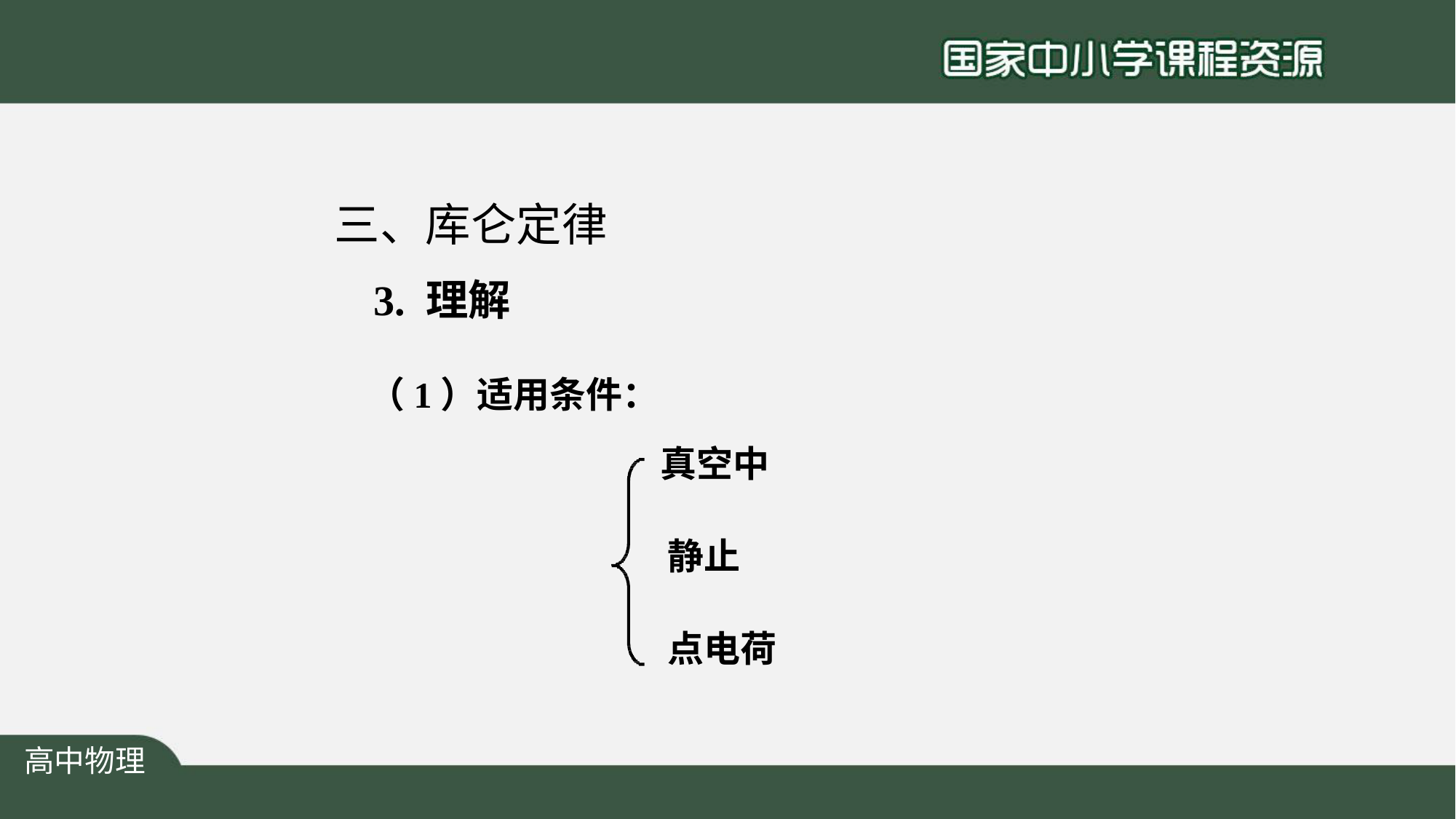

# 三、库仑定律
3. 理解
（1）适用条件：
真空中
静止 点电荷

高中物理